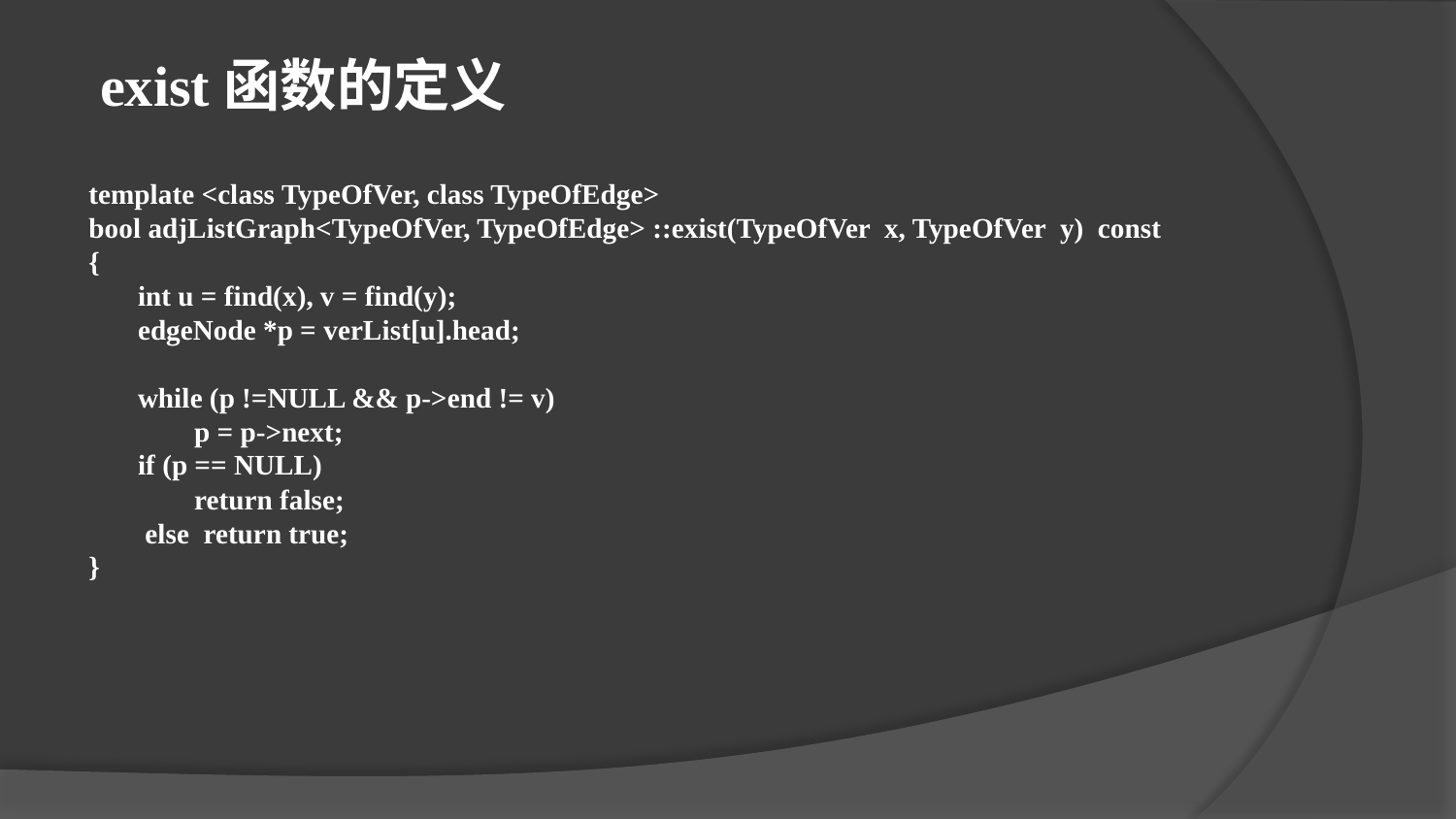

exist函数的定义
template <class TypeOfVer, class TypeOfEdge>
bool adjListGraph<TypeOfVer, TypeOfEdge> ::exist(TypeOfVer  x, TypeOfVer  y)  const
{
       int u = find(x), v = find(y);
       edgeNode *p = verList[u].head;

       while (p !=NULL && p->end != v)
               p = p->next;
       if (p == NULL)
               return false;
        else  return true;
}